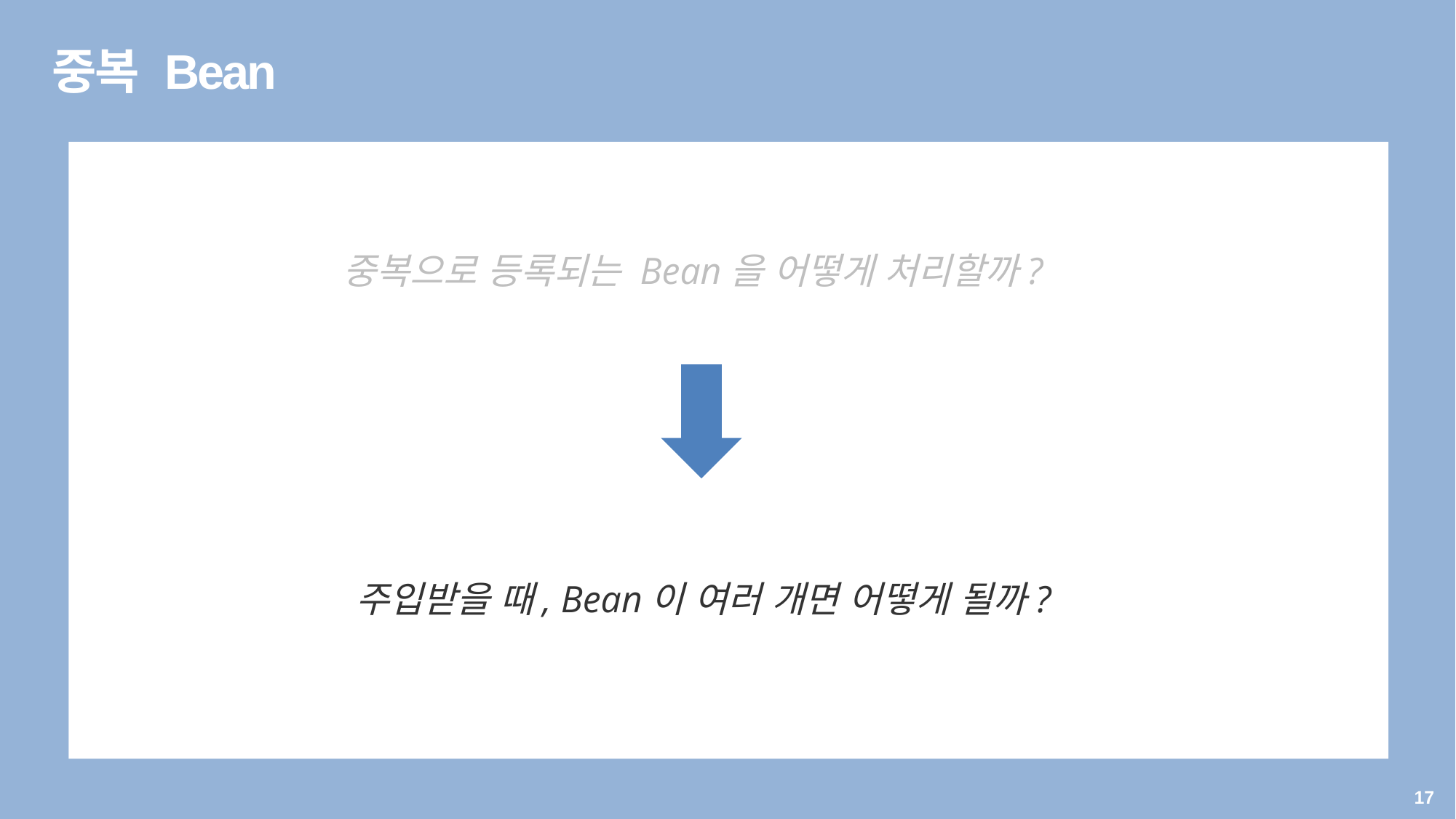

중복 Bean

중복으로 등록되는 Bean을 어떻게 처리할까?

주입받을 때, Bean이 여러 개면 어떻게 될까?
17